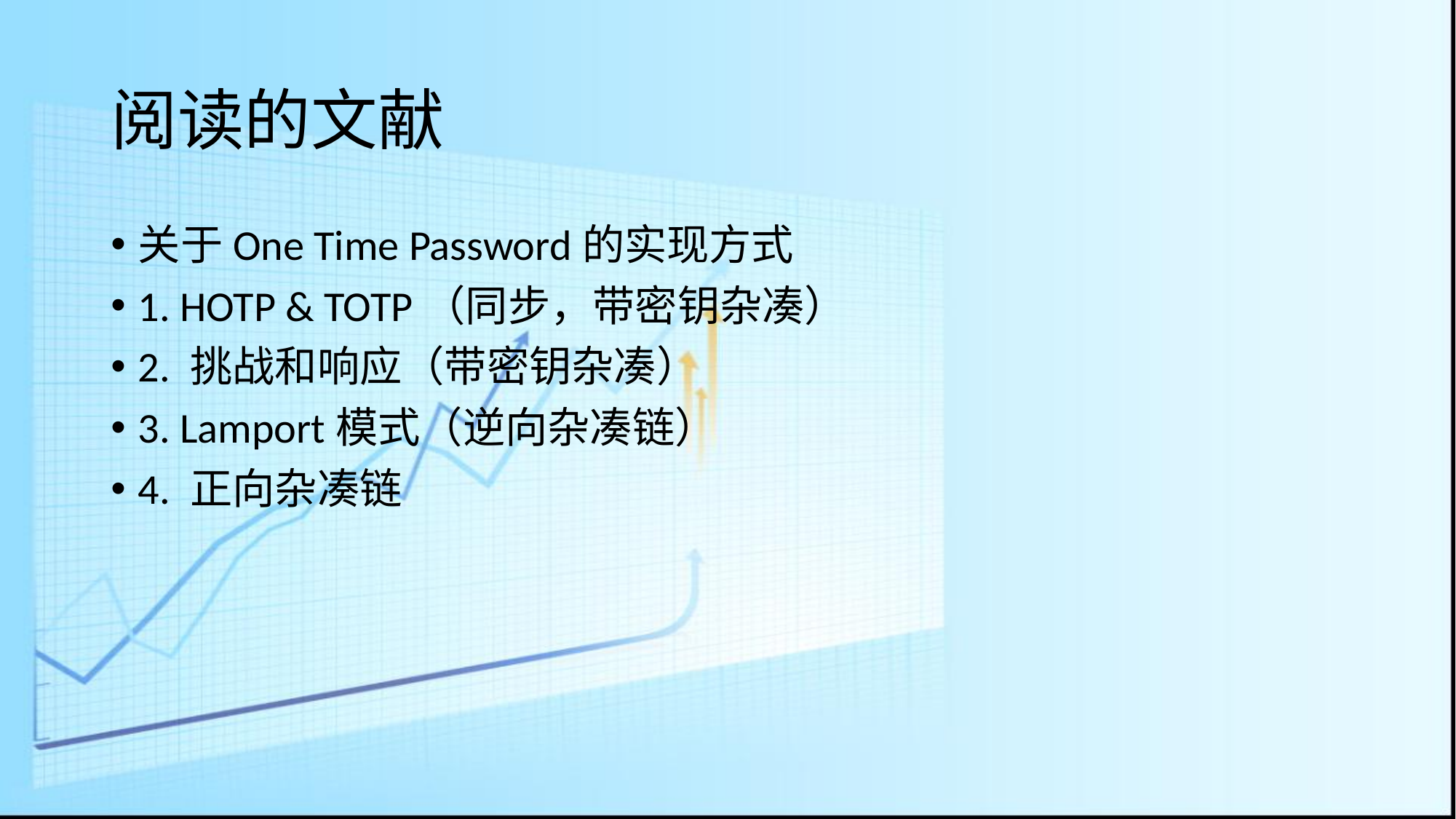

# 阅读的文献
关于One Time Password的实现方式
1. HOTP & TOTP（同步，带密钥杂凑）
2. 挑战和响应（带密钥杂凑）
3. Lamport模式（逆向杂凑链）
4. 正向杂凑链